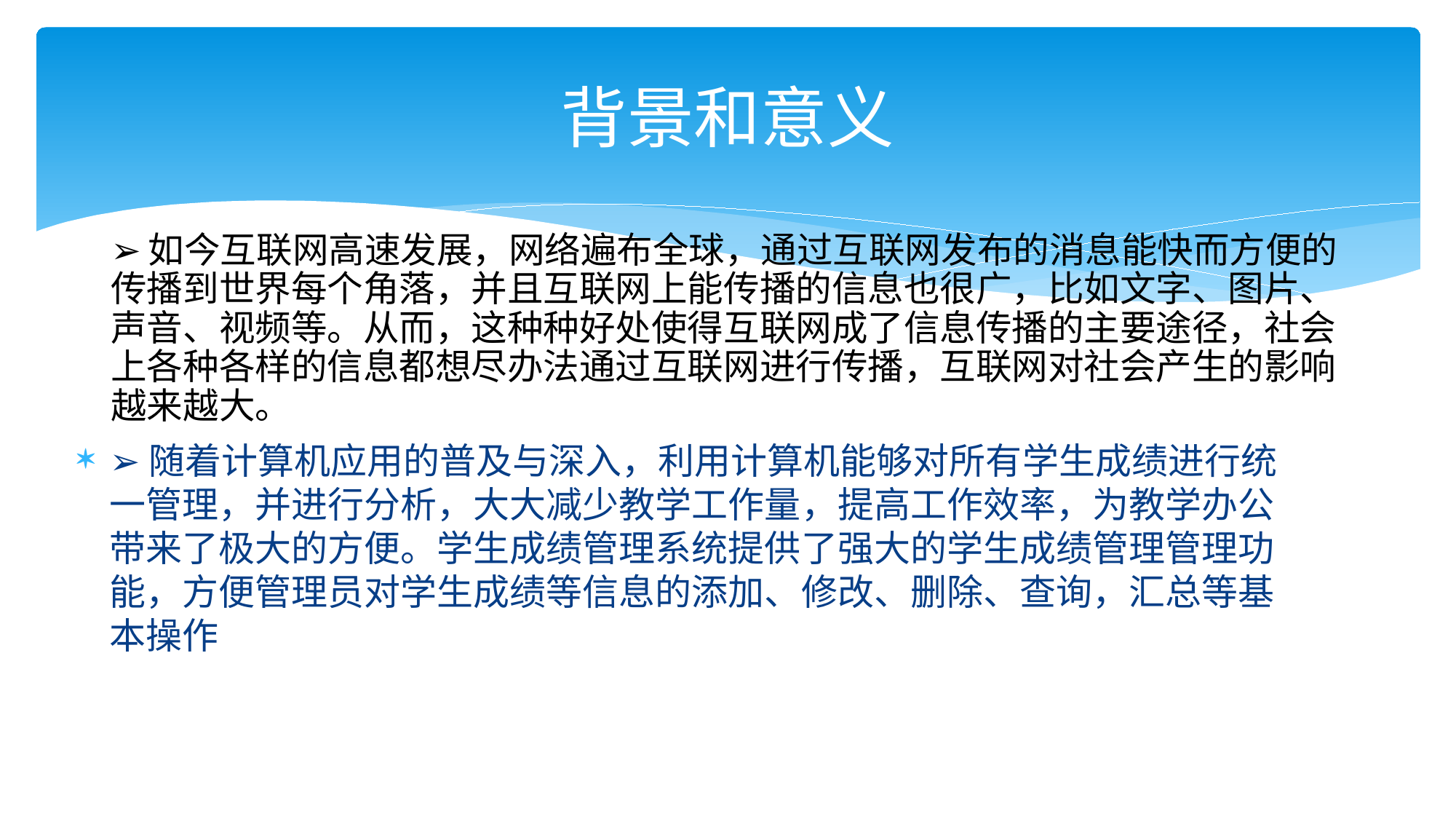

# 背景和意义

➢如今互联网高速发展，网络遍布全球，通过互联网发布的消息能快而方便的传播到世界每个角落，并且互联网上能传播的信息也很广，比如文字、图片、声音、视频等。从而，这种种好处使得互联网成了信息传播的主要途径，社会上各种各样的信息都想尽办法通过互联网进行传播，互联网对社会产生的影响越来越大。
➢随着计算机应用的普及与深入，利用计算机能够对所有学生成绩进行统一管理，并进行分析，大大减少教学工作量，提高工作效率，为教学办公带来了极大的方便。学生成绩管理系统提供了强大的学生成绩管理管理功能，方便管理员对学生成绩等信息的添加、修改、删除、查询，汇总等基本操作